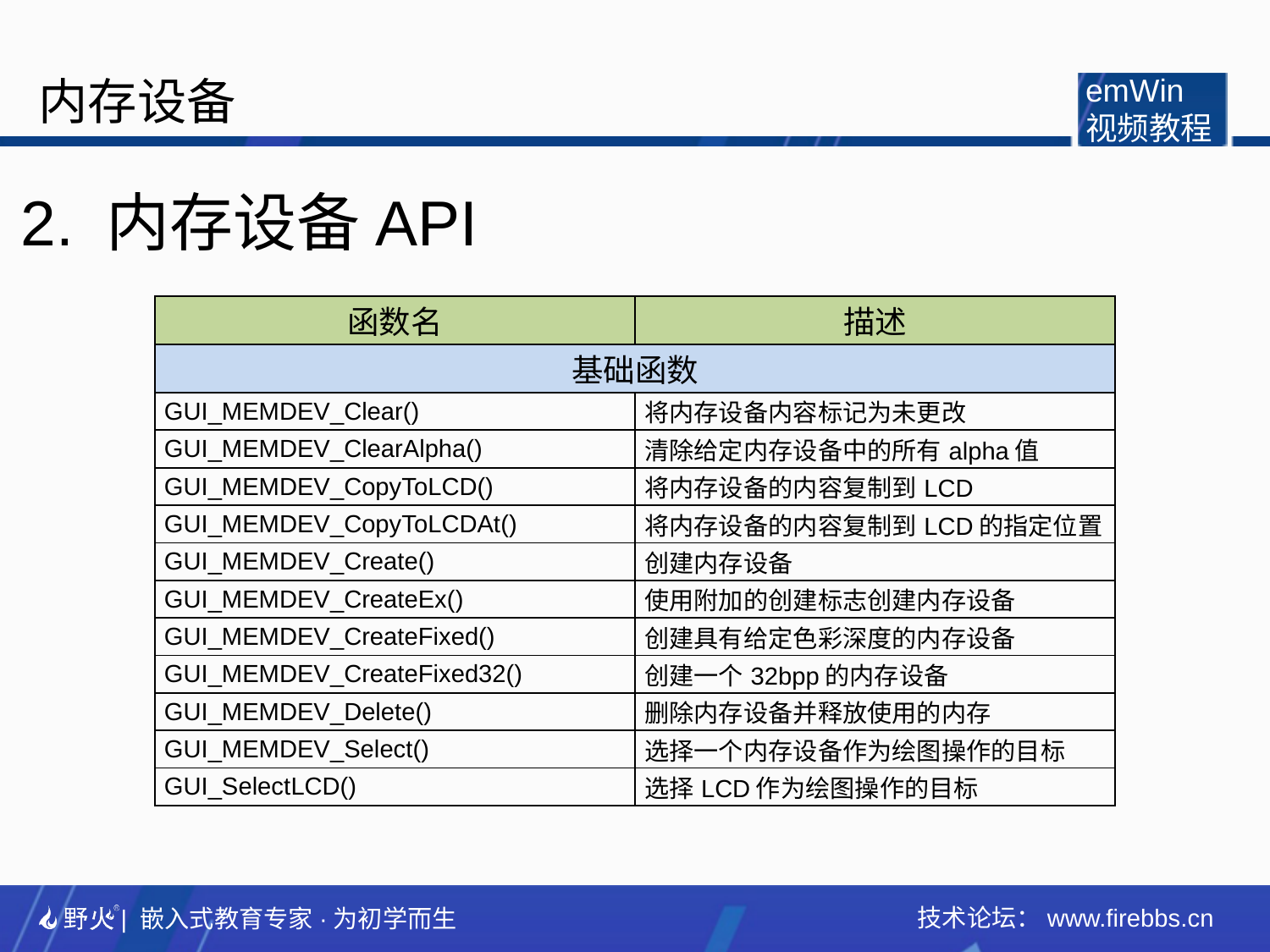

内存设备
emWin
视频教程
2. 内存设备API
| 函数名 | 描述 |
| --- | --- |
| 基础函数 |  |
| GUI\_MEMDEV\_Clear() | 将内存设备内容标记为未更改 |
| GUI\_MEMDEV\_ClearAlpha() | 清除给定内存设备中的所有alpha值 |
| GUI\_MEMDEV\_CopyToLCD() | 将内存设备的内容复制到LCD |
| GUI\_MEMDEV\_CopyToLCDAt() | 将内存设备的内容复制到LCD的指定位置 |
| GUI\_MEMDEV\_Create() | 创建内存设备 |
| GUI\_MEMDEV\_CreateEx() | 使用附加的创建标志创建内存设备 |
| GUI\_MEMDEV\_CreateFixed() | 创建具有给定色彩深度的内存设备 |
| GUI\_MEMDEV\_CreateFixed32() | 创建一个32bpp的内存设备 |
| GUI\_MEMDEV\_Delete() | 删除内存设备并释放使用的内存 |
| GUI\_MEMDEV\_Select() | 选择一个内存设备作为绘图操作的目标 |
| GUI\_SelectLCD() | 选择LCD作为绘图操作的目标 |